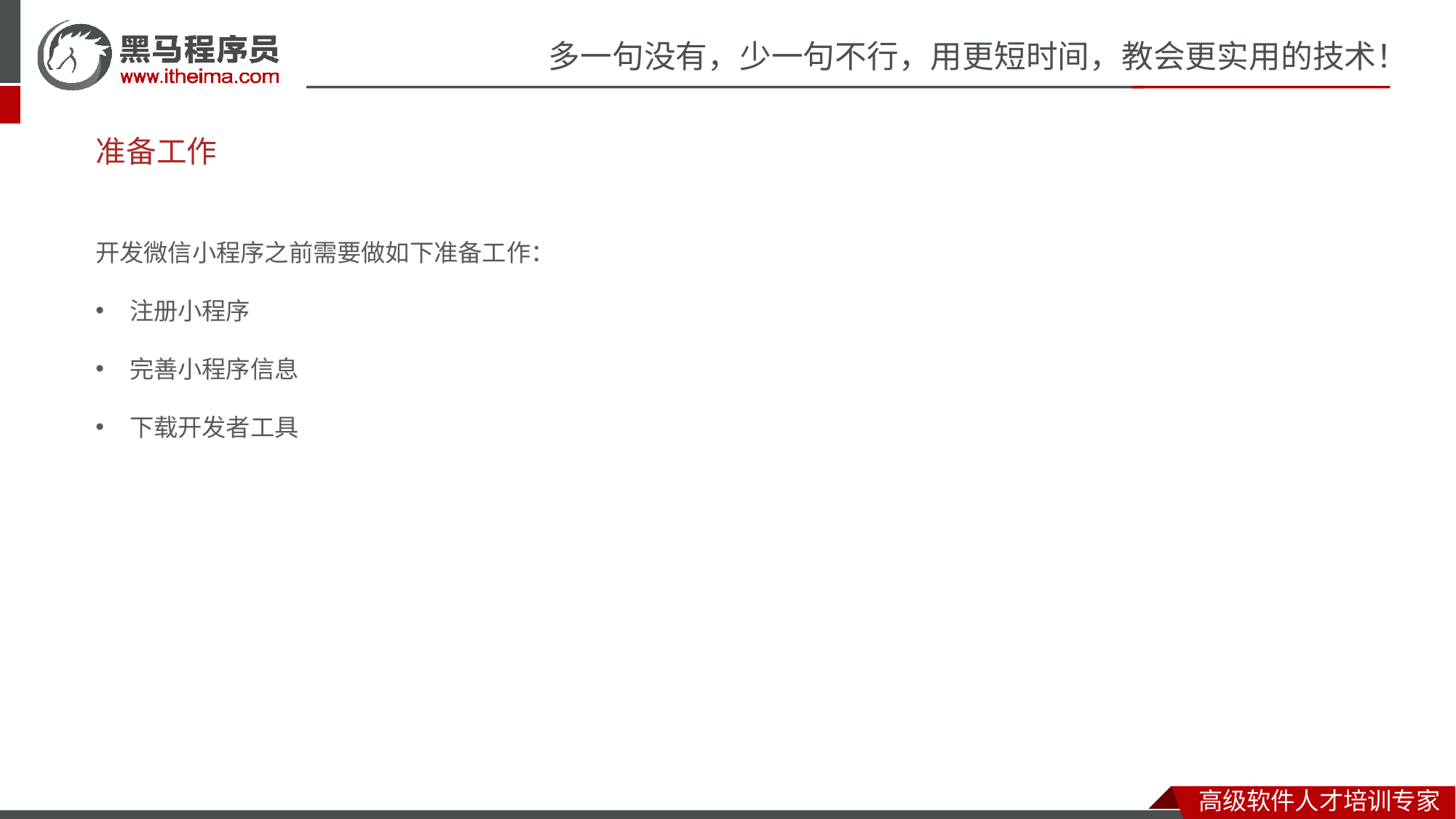

# 准备工作
开发微信小程序之前需要做如下准备工作：
注册小程序
完善小程序信息
下载开发者工具